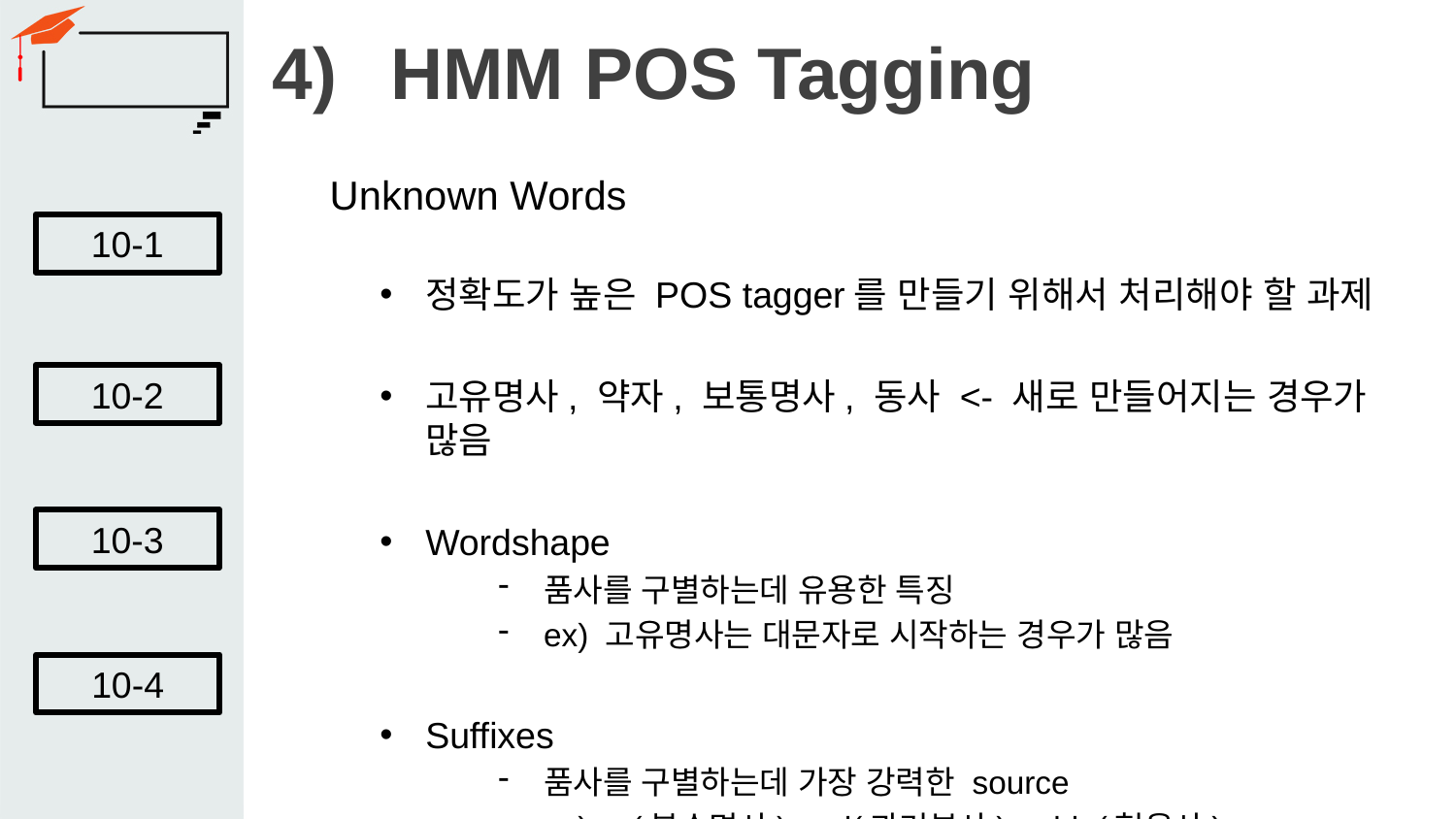

# HMM POS Tagging
Unknown Words
10-1
정확도가 높은 POS tagger를 만들기 위해서 처리해야 할 과제

고유명사, 약자, 보통명사, 동사 <- 새로 만들어지는 경우가 많음

Wordshape
품사를 구별하는데 유용한 특징
ex) 고유명사는 대문자로 시작하는 경우가 많음

Suffixes
품사를 구별하는데 가장 강력한 source
ex) –s(복수명사), -ed(과거분사), -able(형용사)
10-2
10-3
10-4